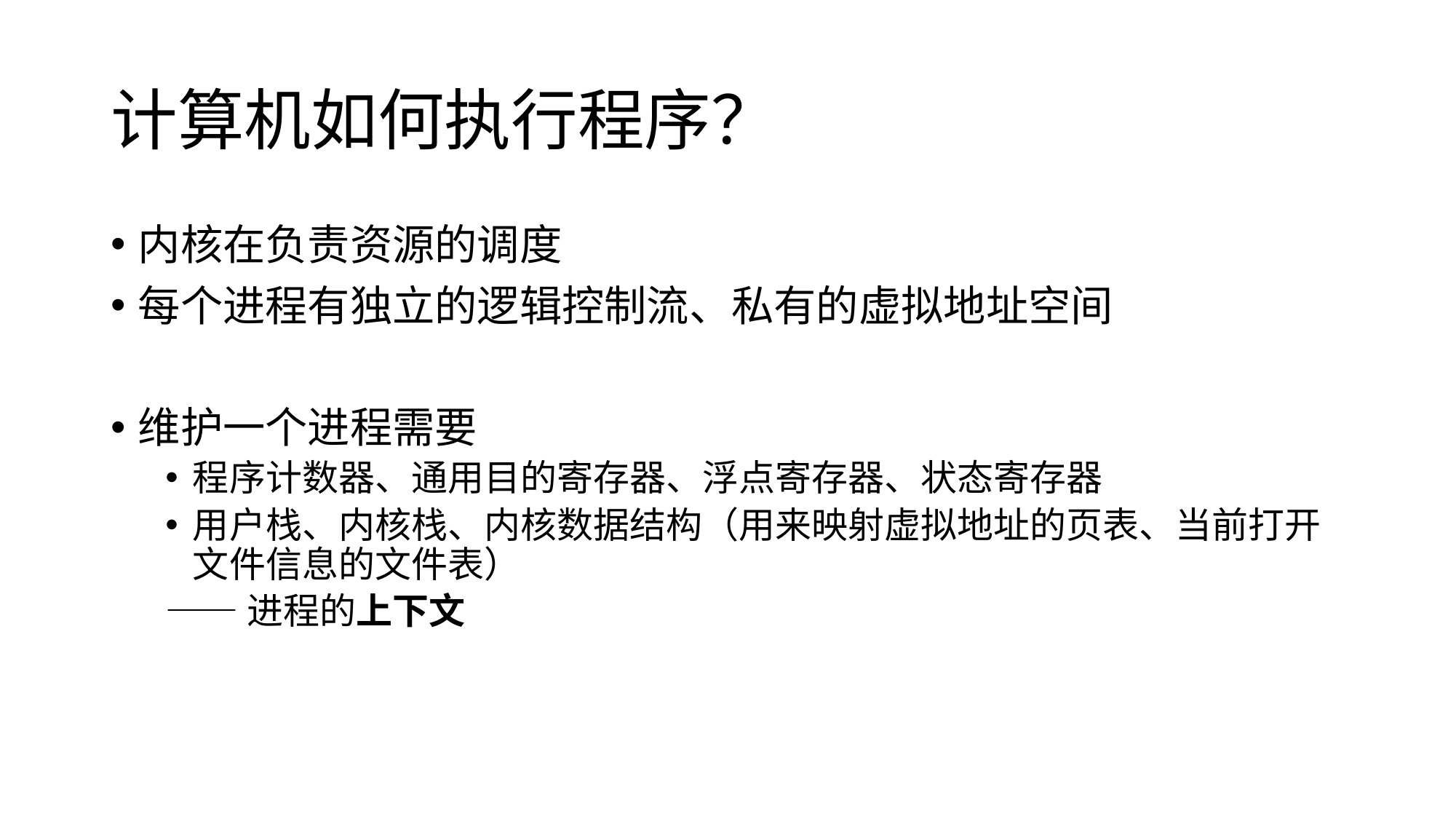

# 计算机如何执行程序？
内核在负责资源的调度
每个进程有独立的逻辑控制流、私有的虚拟地址空间

维护一个进程需要
程序计数器、通用目的寄存器、浮点寄存器、状态寄存器
用户栈、内核栈、内核数据结构（用来映射虚拟地址的页表、当前打开文件信息的文件表）
——进程的上下文